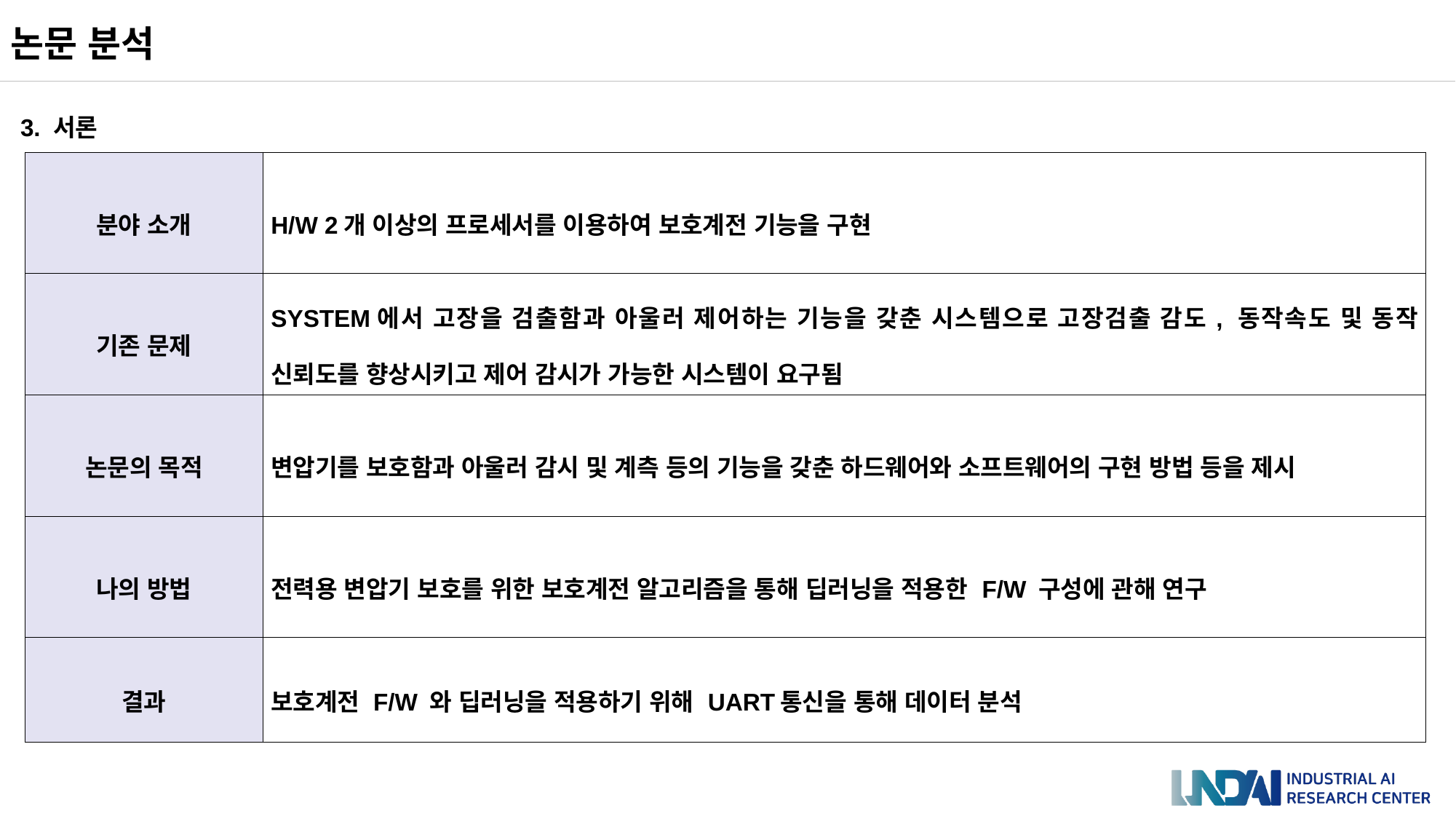

논문 분석
3. 서론

| 분야 소개 | H/W 2개 이상의 프로세서를 이용하여 보호계전 기능을 구현 |
| --- | --- |
| 기존 문제 | SYSTEM에서 고장을 검출함과 아울러 제어하는 기능을 갖춘 시스템으로 고장검출 감도, 동작속도 및 동작 신뢰도를 향상시키고 제어 감시가 가능한 시스템이 요구됨 |
| 논문의 목적 | 변압기를 보호함과 아울러 감시 및 계측 등의 기능을 갖춘 하드웨어와 소프트웨어의 구현 방법 등을 제시 |
| 나의 방법 | 전력용 변압기 보호를 위한 보호계전 알고리즘을 통해 딥러닝을 적용한 F/W 구성에 관해 연구 |
| 결과 | 보호계전 F/W 와 딥러닝을 적용하기 위해 UART통신을 통해 데이터 분석 |